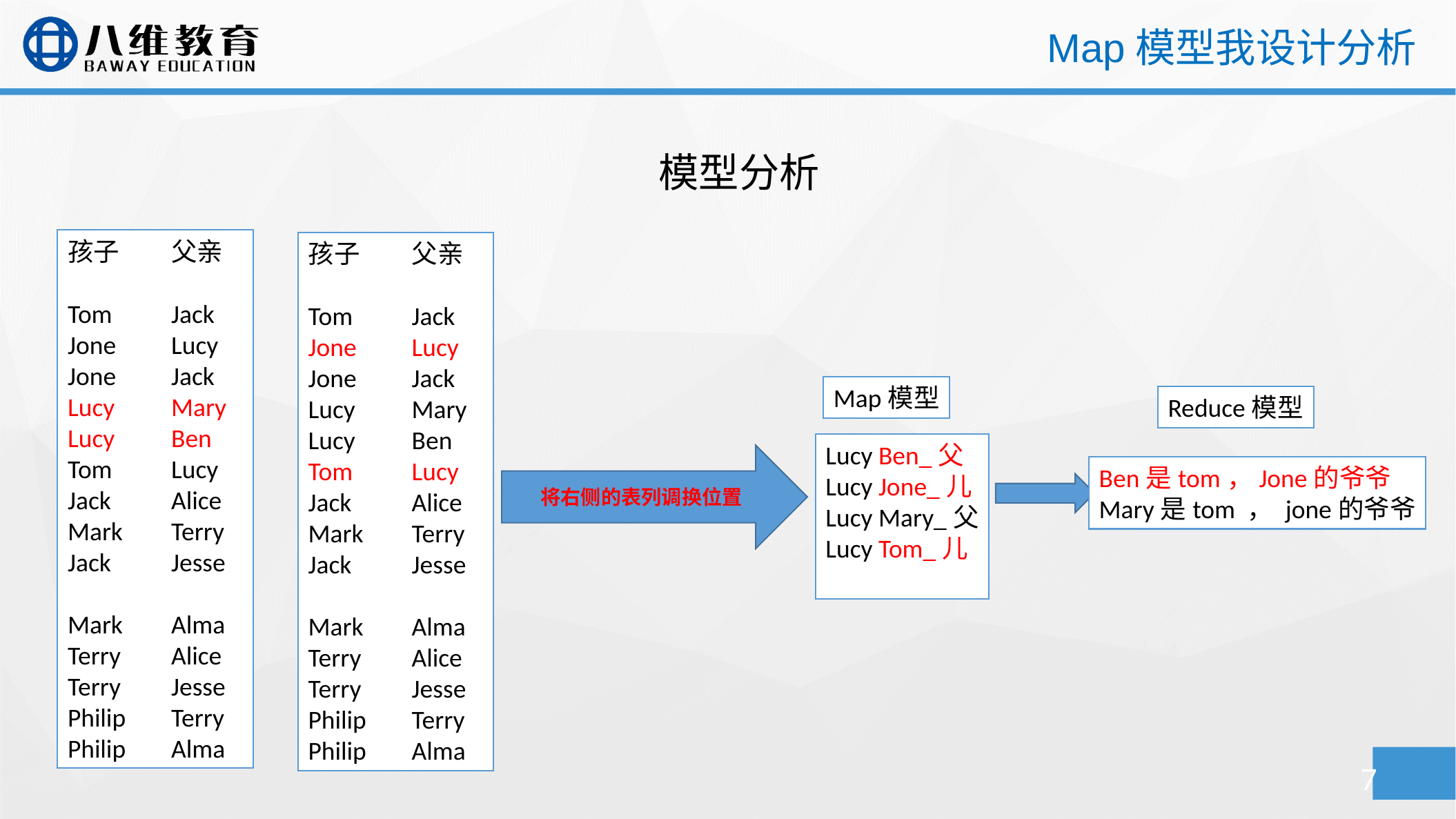

Map模型我设计分析
模型分析
孩子	父亲

Tom	Jack
Jone	Lucy
Jone	Jack
Lucy	Mary
Lucy	Ben
Tom	Lucy
Jack	Alice
Mark	Terry
Jack	Jesse

Mark	Alma
Terry	Alice
Terry	Jesse
Philip	Terry
Philip	Alma
孩子	父亲

Tom	Jack
Jone	Lucy
Jone	Jack
Lucy	Mary
Lucy	Ben
Tom	Lucy
Jack	Alice
Mark	Terry
Jack	Jesse

Mark	Alma
Terry	Alice
Terry	Jesse
Philip	Terry
Philip	Alma
Map模型
Reduce模型
Lucy Ben_父
Lucy Jone_儿
Lucy Mary_父
Lucy Tom_儿

将右侧的表列调换位置
Ben是tom，Jone的爷爷
Mary是tom ， jone的爷爷